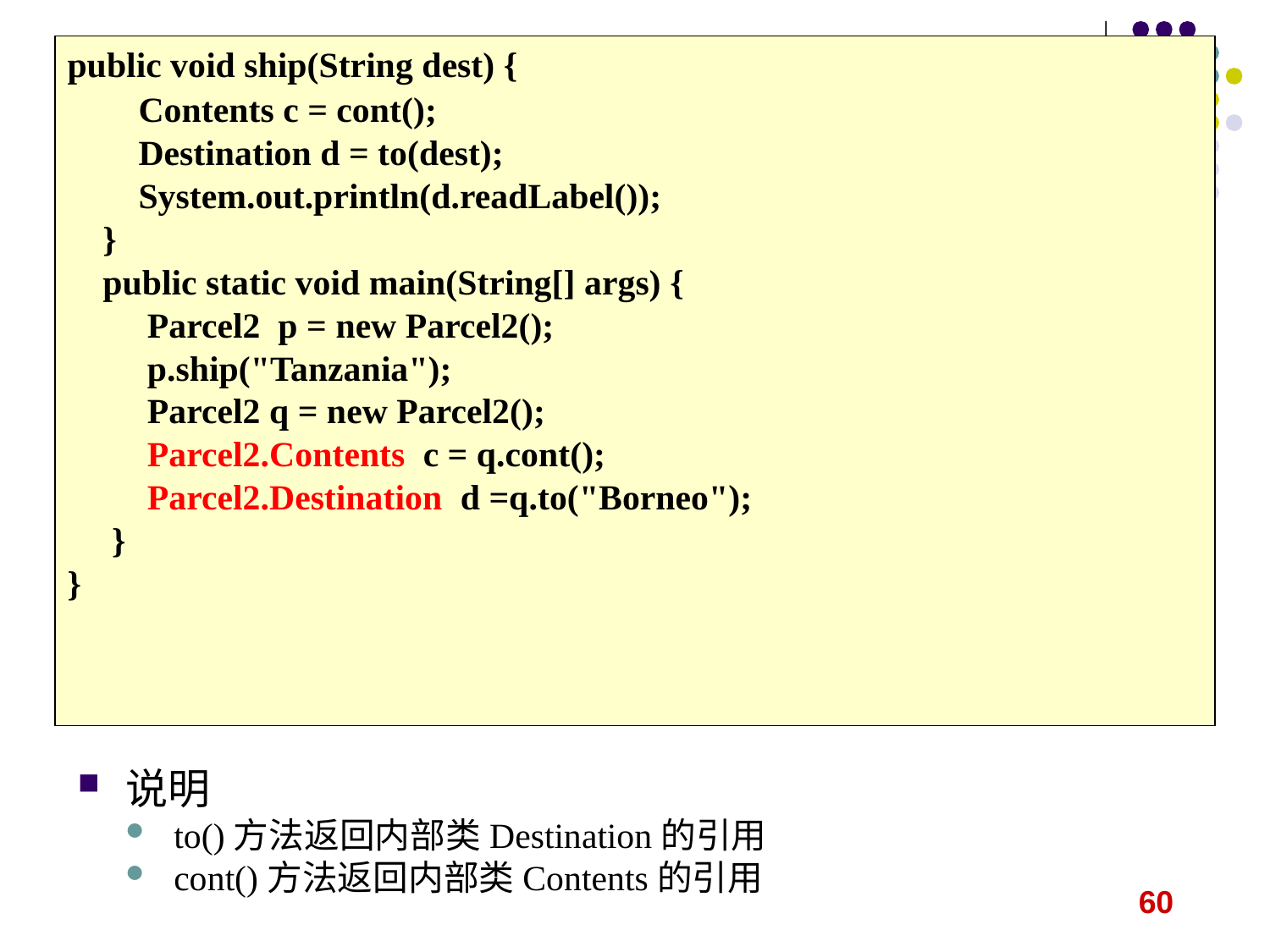

public void ship(String dest) {
        Contents c = cont();
        Destination d = to(dest);
        System.out.println(d.readLabel());
    }
    public static void main(String[] args) {
         Parcel2  p = new Parcel2();
         p.ship("Tanzania");
         Parcel2 q = new Parcel2();
         Parcel2.Contents  c = q.cont();
         Parcel2.Destination  d =q.to("Borneo");
     }
}
说明
to()方法返回内部类Destination的引用
cont()方法返回内部类Contents的引用